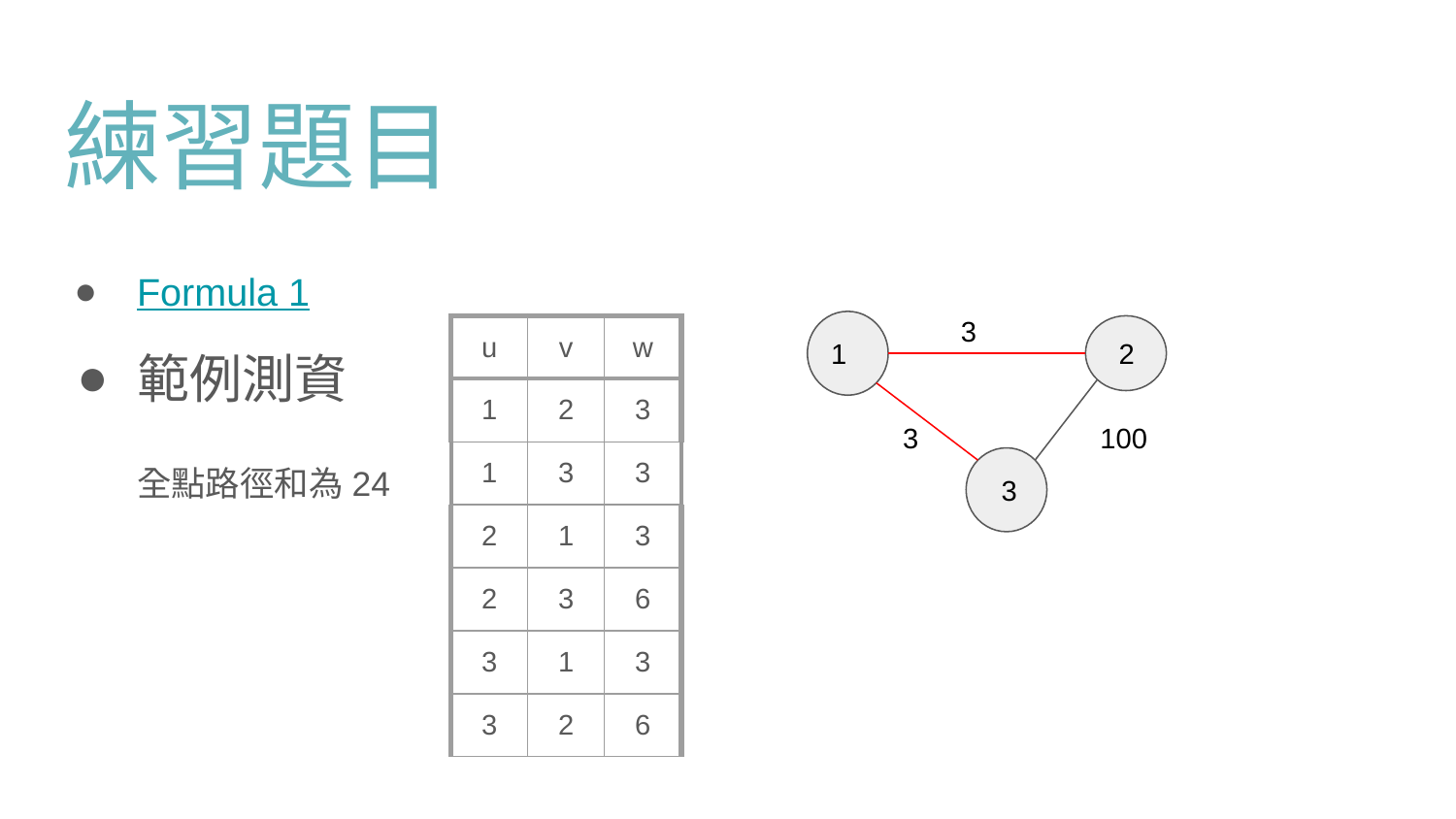

# 練習題目
Formula 1
範例測資
全點路徑和為24

3

| u | v | w |
| --- | --- | --- |
| 1 | 2 | 3 |
| 1 | 3 | 3 |
| 2 | 1 | 3 |
| 2 | 3 | 6 |
| 3 | 1 | 3 |
| 3 | 2 | 6 |

1
2
3
100

3